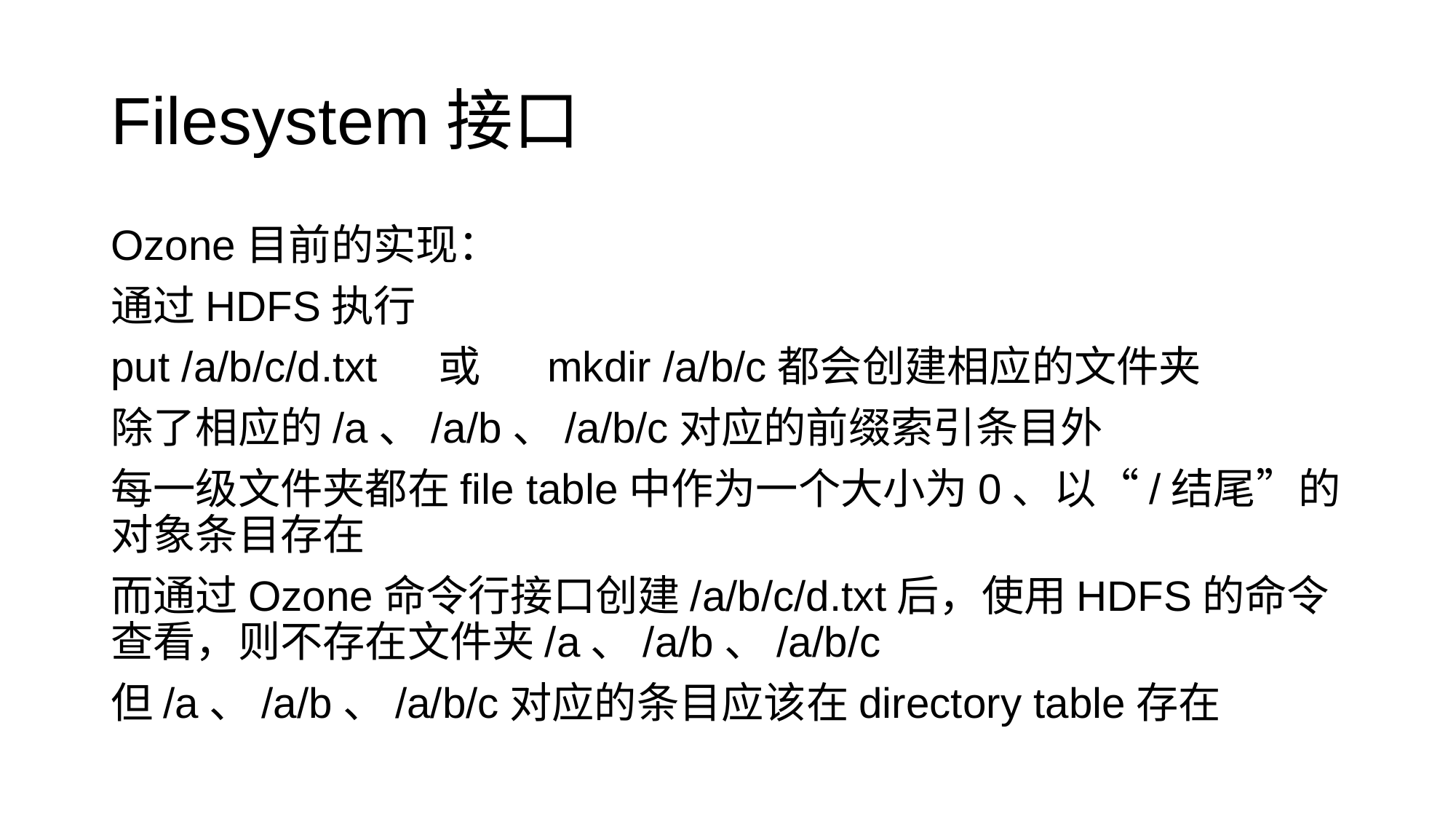

# Filesystem接口
Ozone目前的实现：
通过HDFS执行
put /a/b/c/d.txt	或	mkdir /a/b/c都会创建相应的文件夹
除了相应的/a、/a/b、/a/b/c对应的前缀索引条目外
每一级文件夹都在file table中作为一个大小为0、以“/结尾”的对象条目存在
而通过Ozone命令行接口创建/a/b/c/d.txt后，使用HDFS的命令查看，则不存在文件夹/a、/a/b、/a/b/c
但/a、/a/b、/a/b/c对应的条目应该在directory table存在